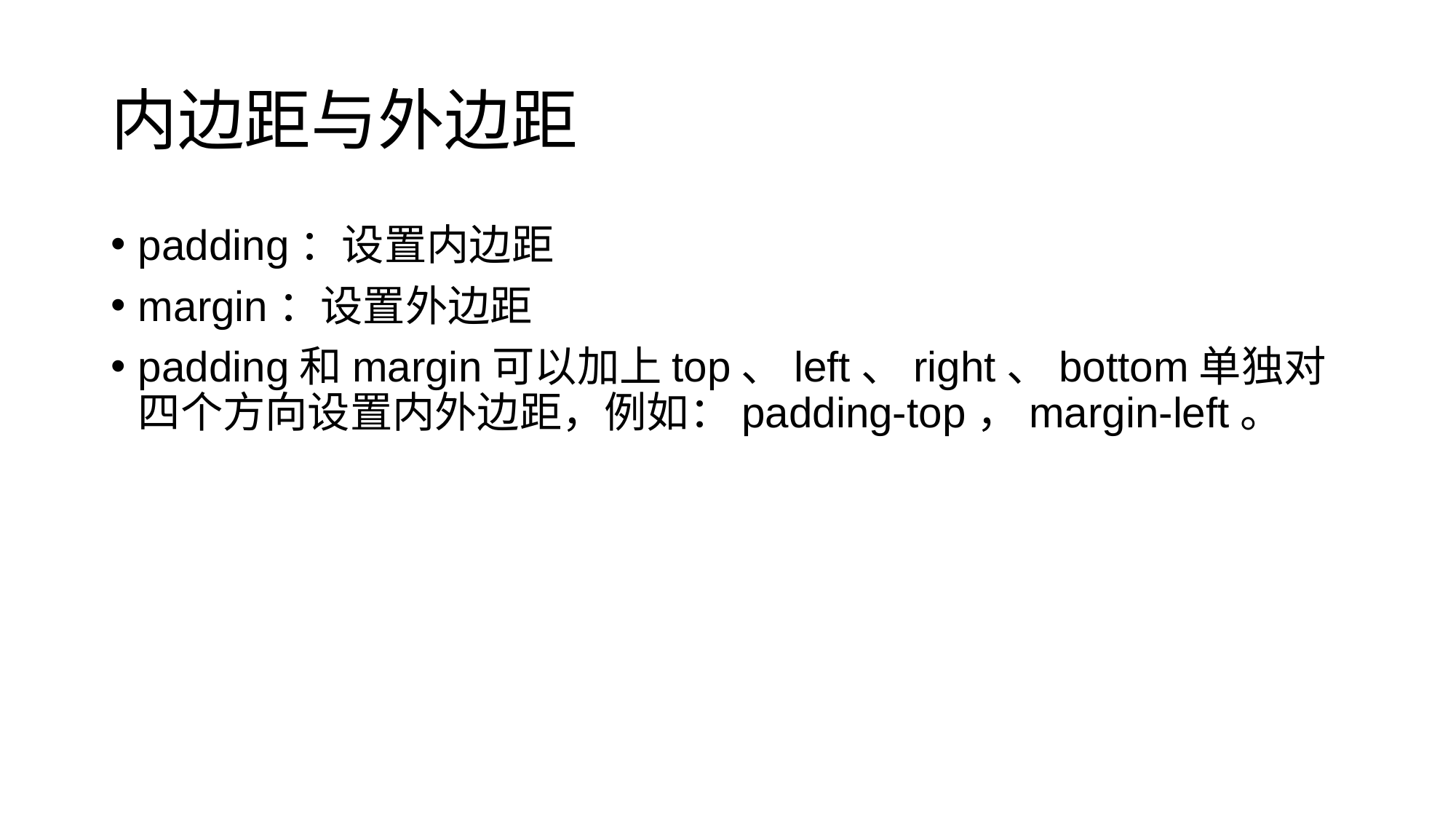

# 内边距与外边距
padding：设置内边距
margin：设置外边距
padding和margin可以加上top、left、right、bottom单独对四个方向设置内外边距，例如：padding-top，margin-left。